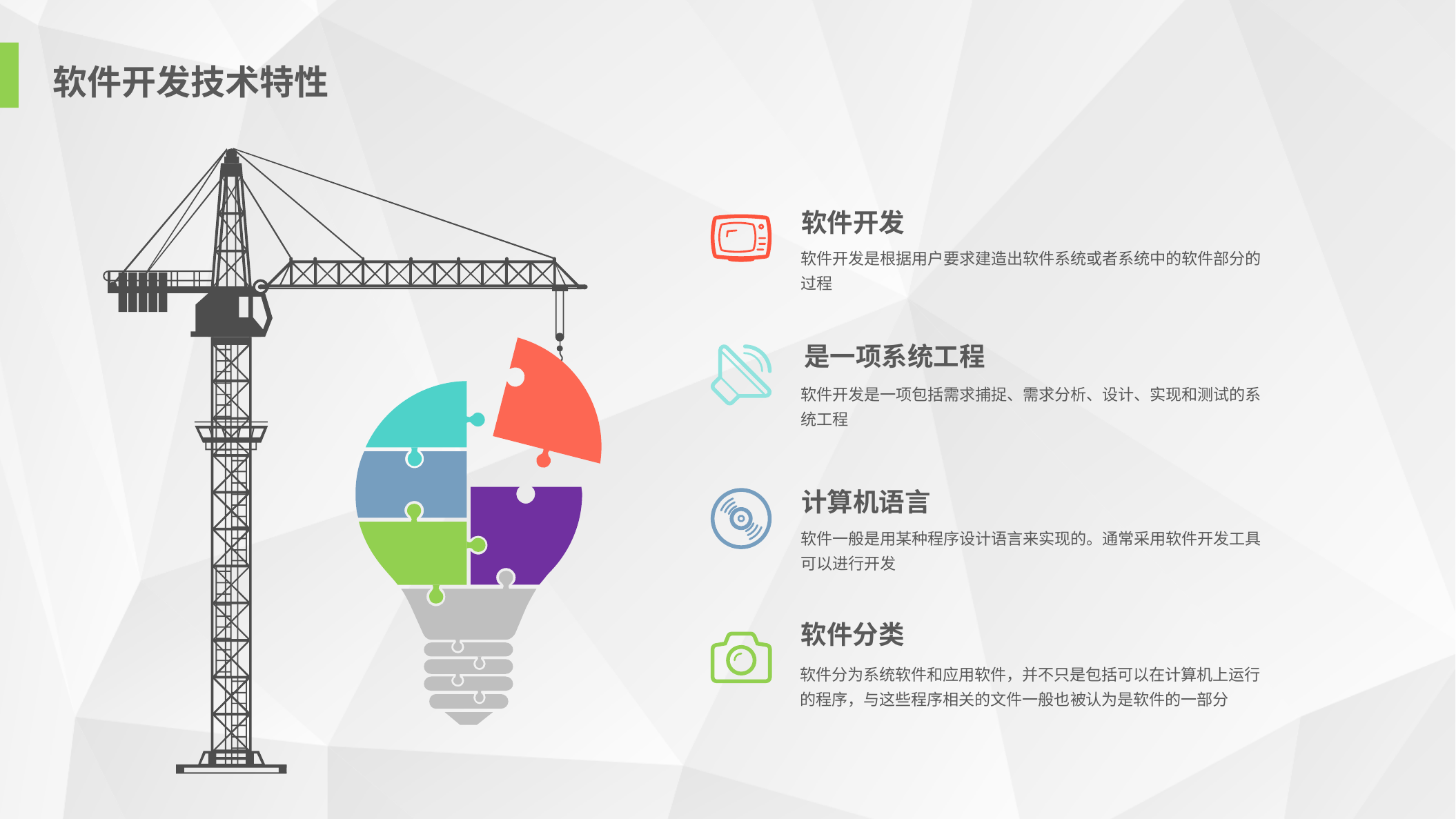

软件开发技术特性

软件开发
软件开发是根据用户要求建造出软件系统或者系统中的软件部分的过程

是一项系统工程

软件开发是一项包括需求捕捉、需求分析、设计、实现和测试的系统工程

计算机语言
软件一般是用某种程序设计语言来实现的。通常采用软件开发工具可以进行开发

软件分类
软件分为系统软件和应用软件，并不只是包括可以在计算机上运行的程序，与这些程序相关的文件一般也被认为是软件的一部分